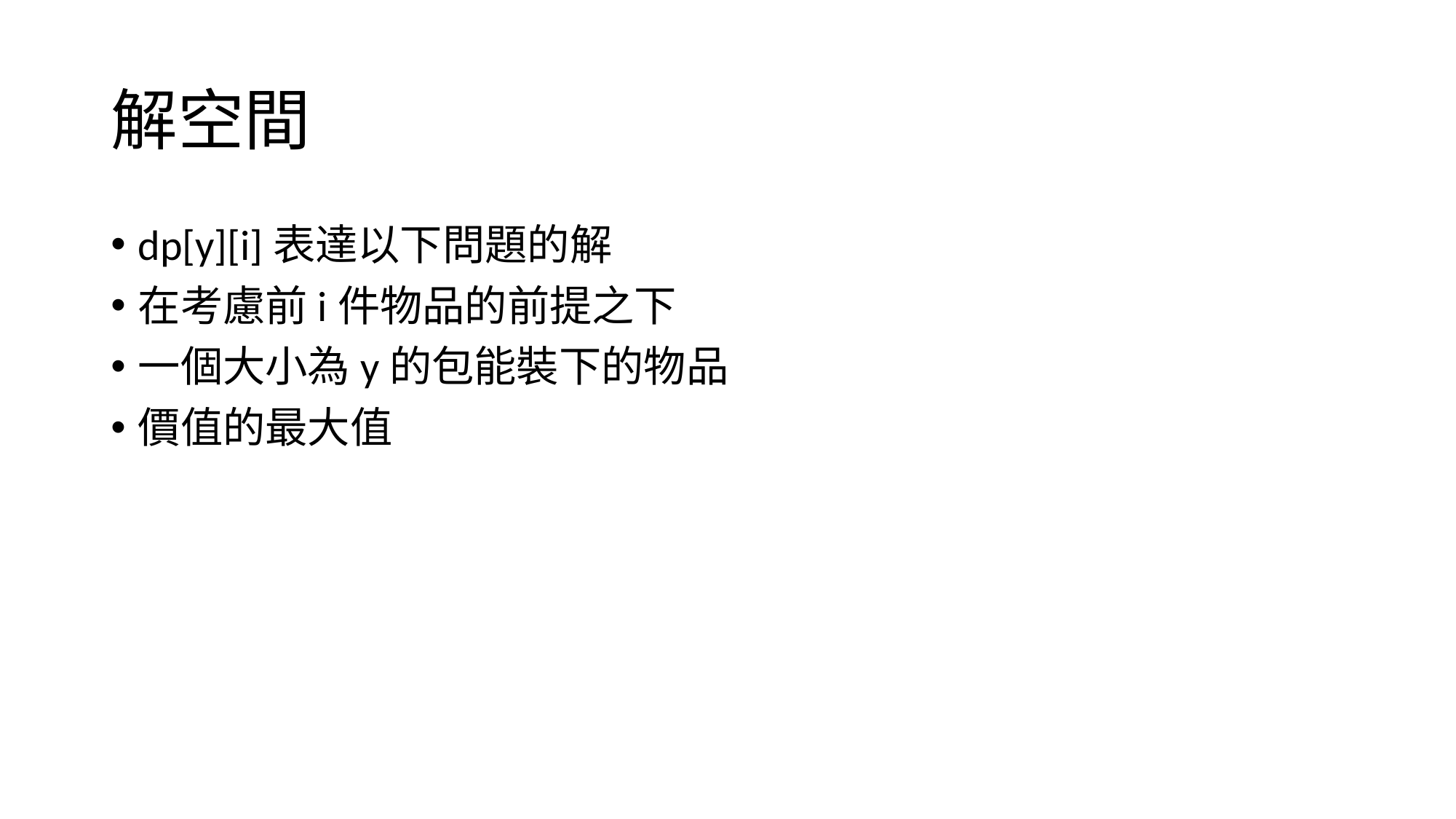

# 解空間
dp[y][i]表達以下問題的解
在考慮前i件物品的前提之下
一個大小為y的包能裝下的物品
價值的最大值